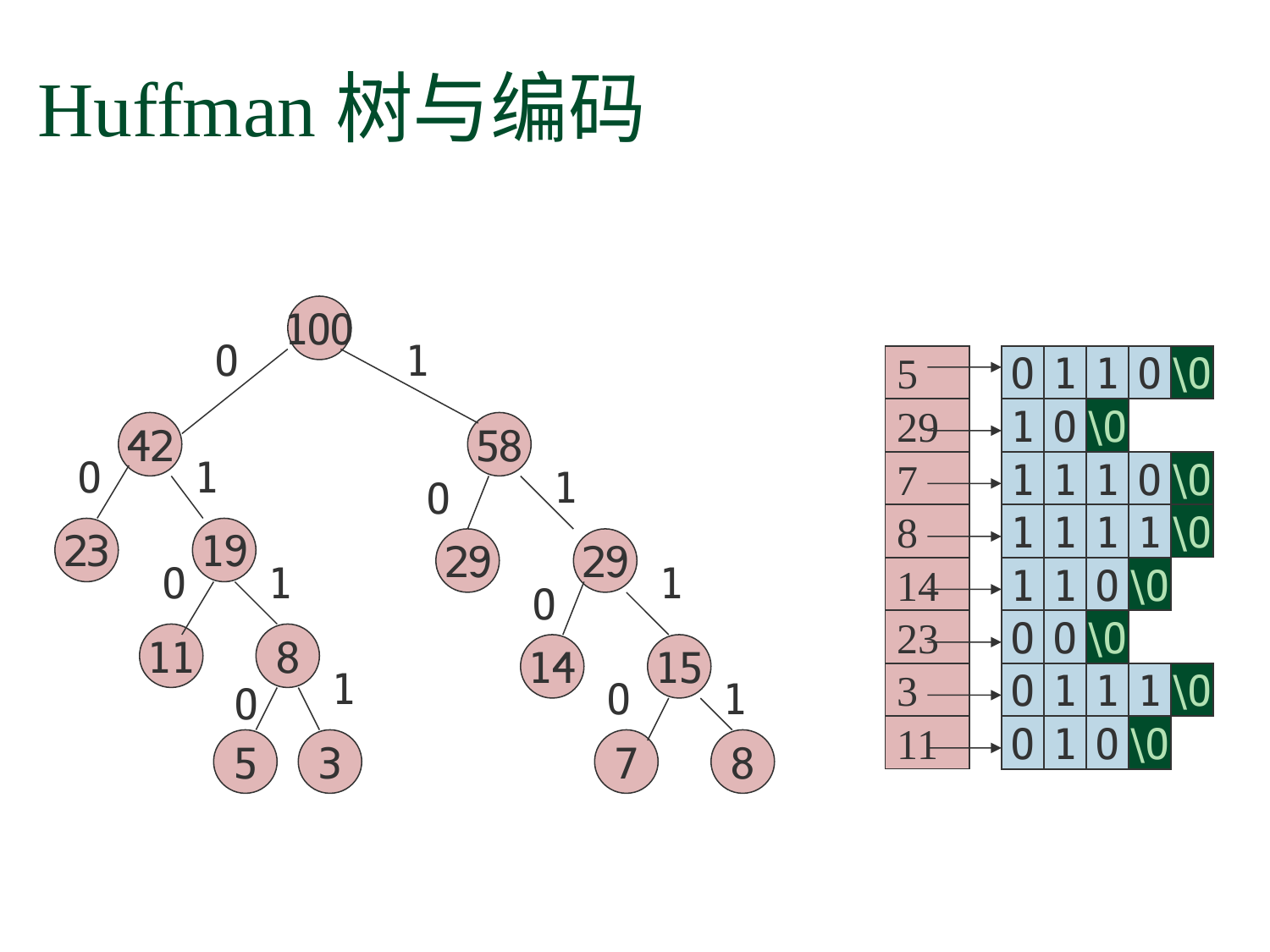

# Huffman树与编码
100
0
1

42
58
0
1
1

0

23
19
29
29
0
1
1
0

11
8
14
15
1
0
1
0

5
3
7
8
5
0
1
1
0
\0

29
1
0
\0

7
1
1
1
0
\0

8
1
1
1
1
\0

14
1
1
0
\0

23
0
0
\0

3
0
1
1
1
\0

11
0
1
0
\0